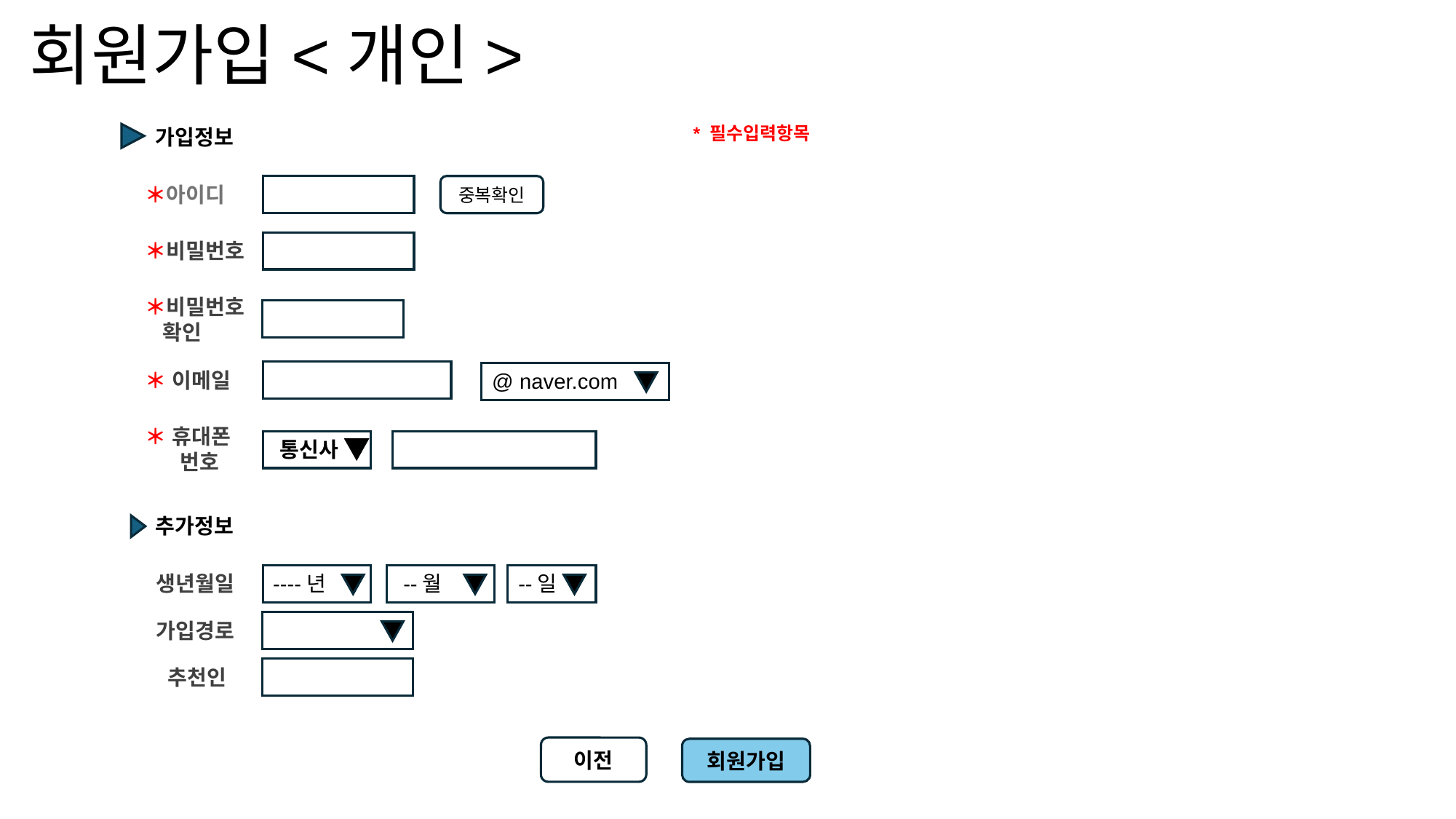

회원가입<개인>
* 필수입력항목
가입정보

＊아이디

중복확인
＊비밀번호

＊비밀번호       확인

＊ 이메일

@ naver.com

＊ 휴대폰
     번호

통신사

추가정보

  생년월일

--일
----년
--월

  가입경로

   추천인

이전
회원가입